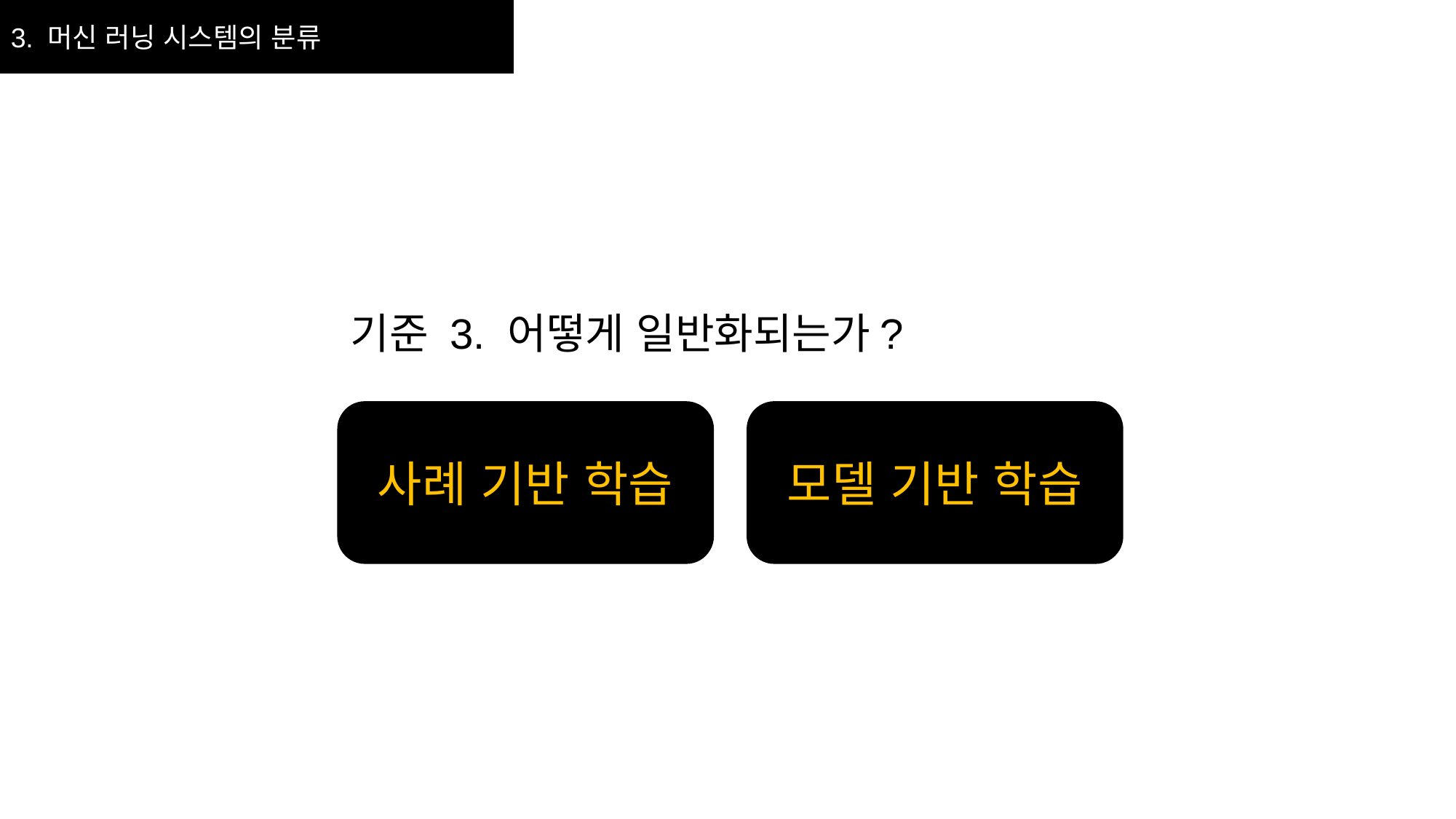

3. 머신 러닝 시스템의 분류
기준 3. 어떻게 일반화되는가?
사례 기반 학습
모델 기반 학습